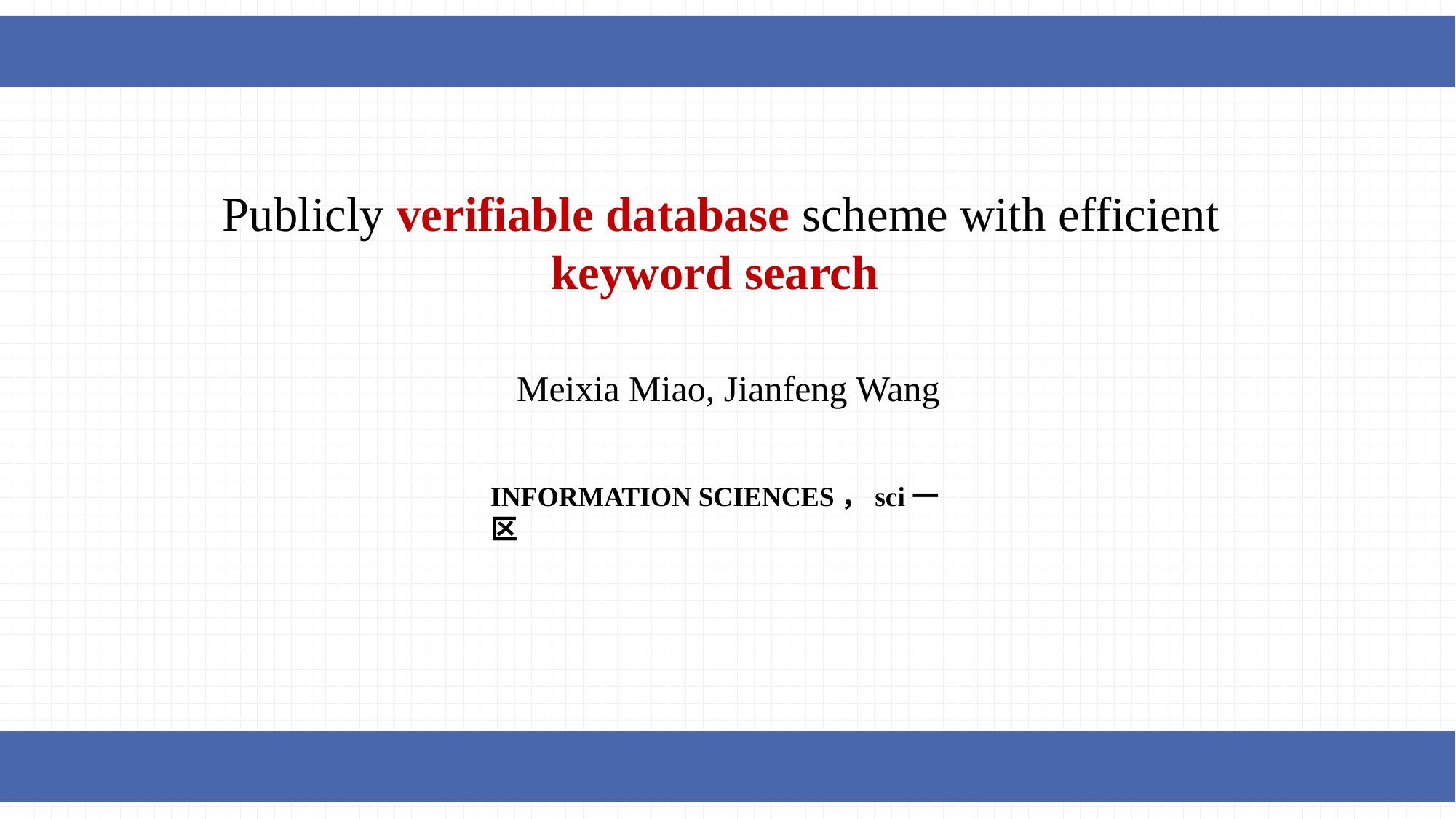

Publicly verifiable database scheme with efficient keyword search
Meixia Miao, Jianfeng Wang
INFORMATION SCIENCES，sci一区